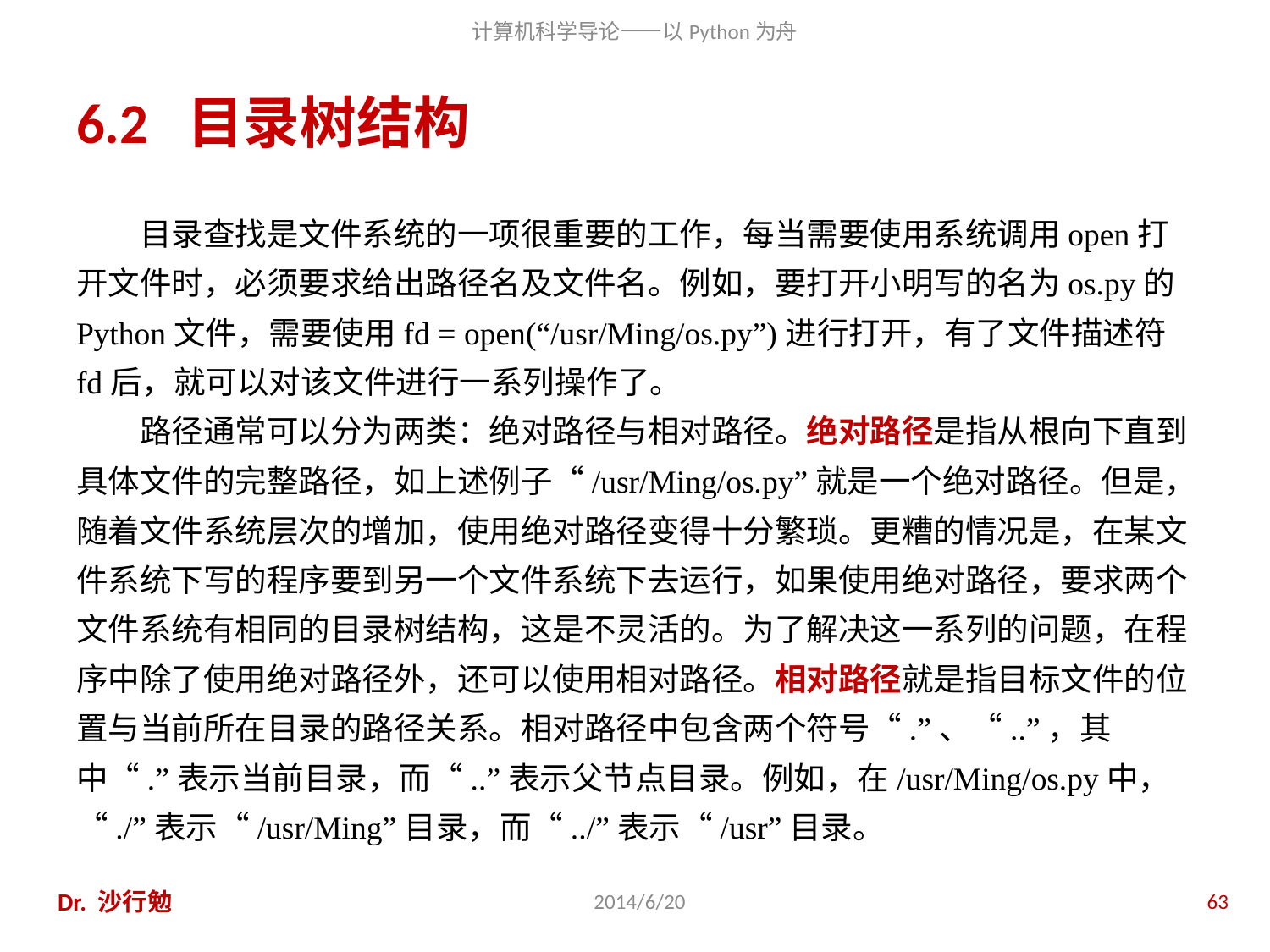

# 6.2  目录树结构
目录查找是文件系统的一项很重要的工作，每当需要使用系统调用open打开文件时，必须要求给出路径名及文件名。例如，要打开小明写的名为os.py的Python文件，需要使用fd = open(“/usr/Ming/os.py”)进行打开，有了文件描述符fd后，就可以对该文件进行一系列操作了。
路径通常可以分为两类：绝对路径与相对路径。绝对路径是指从根向下直到具体文件的完整路径，如上述例子“/usr/Ming/os.py”就是一个绝对路径。但是，随着文件系统层次的增加，使用绝对路径变得十分繁琐。更糟的情况是，在某文件系统下写的程序要到另一个文件系统下去运行，如果使用绝对路径，要求两个文件系统有相同的目录树结构，这是不灵活的。为了解决这一系列的问题，在程序中除了使用绝对路径外，还可以使用相对路径。相对路径就是指目标文件的位置与当前所在目录的路径关系。相对路径中包含两个符号“.”、“..”，其中“.”表示当前目录，而“..”表示父节点目录。例如，在/usr/Ming/os.py中，“./”表示“/usr/Ming”目录，而“../”表示“/usr”目录。
Dr. 沙行勉
2014/6/20
63